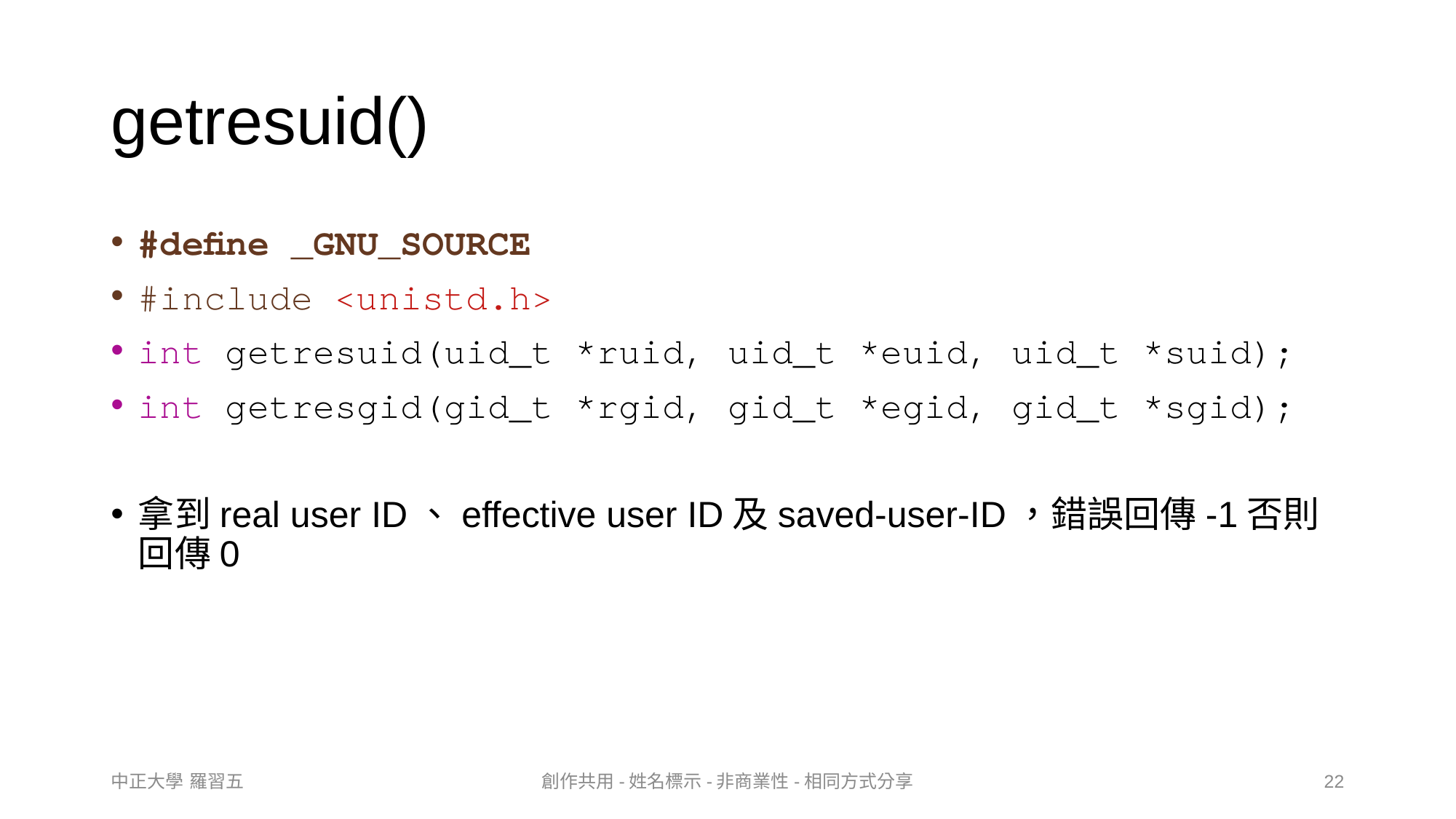

getresuid()
#define _GNU_SOURCE
#include <unistd.h>
int getresuid(uid_t *ruid, uid_t *euid, uid_t *suid);
int getresgid(gid_t *rgid, gid_t *egid, gid_t *sgid);

拿到real user ID、effective user ID及saved-user-ID，錯誤回傳-1否則回傳0
中正大學 羅習五
創作共用-姓名標示-非商業性-相同方式分享
22